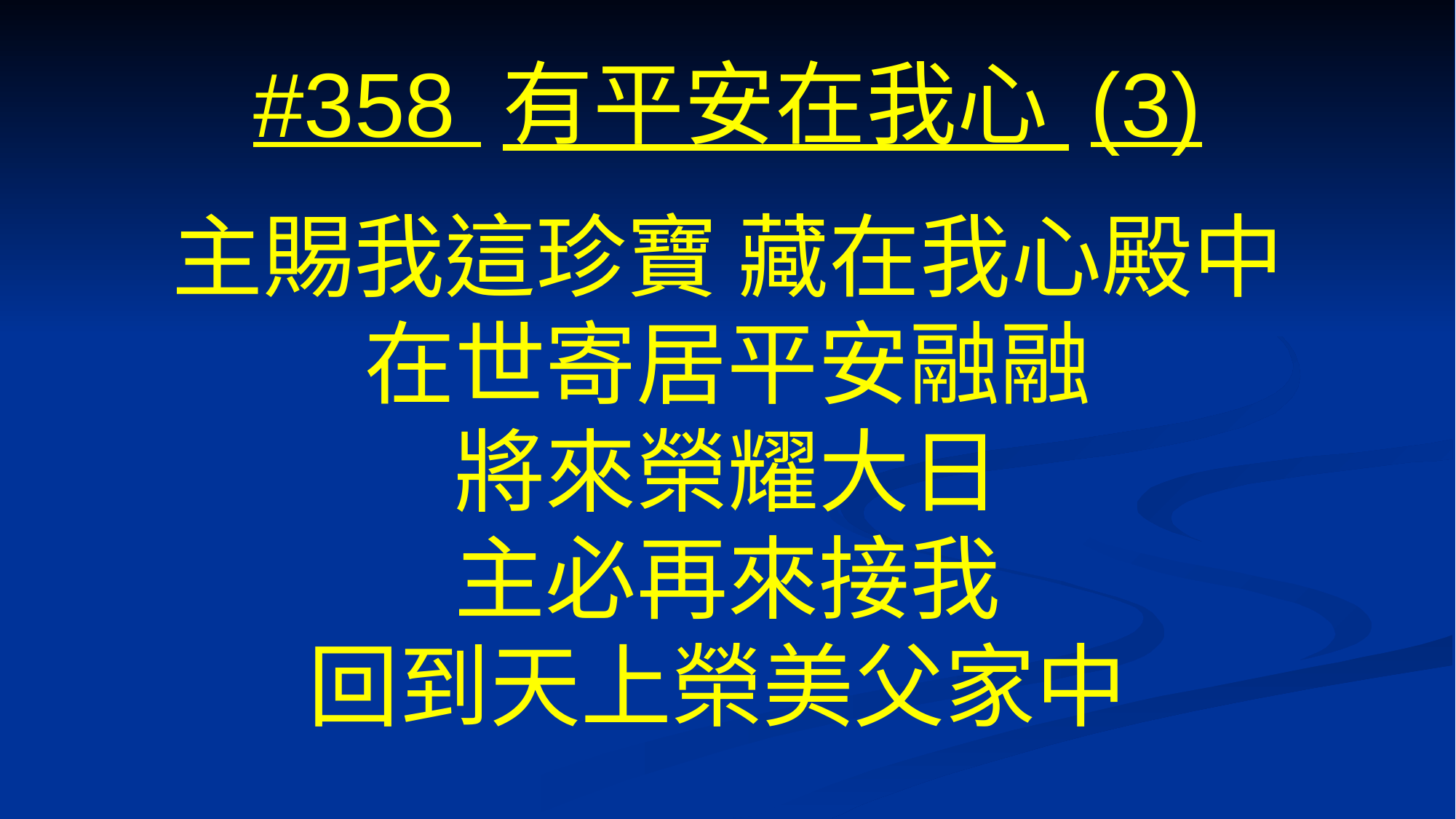

# #358 有平安在我心 (3)
主賜我這珍寶 藏在我心殿中
在世寄居平安融融
將來榮耀大日
主必再來接我
回到天上榮美父家中